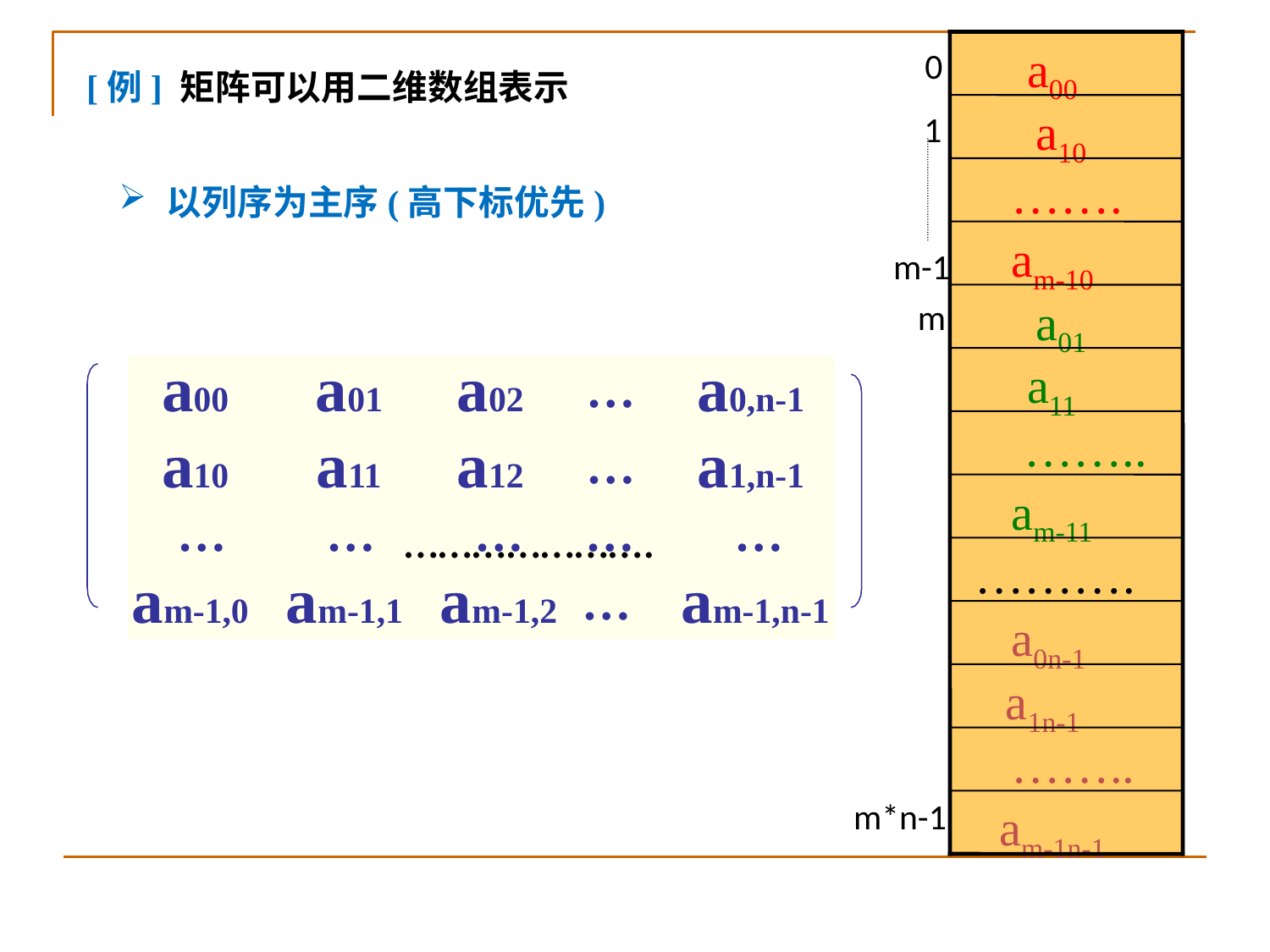

a00

      a10

    …….

    am-10

      a01

         a11

     ……..

    am-11

 ……….

    a0n-1

      a1n-1

    ……..

   am-1n-1

0
1

m-1
m
             ………………….

m*n-1
[例] 矩阵可以用二维数组表示
以列序为主序(高下标优先)
| a00 | a01 | a02 | … | a0,n-1 |
| --- | --- | --- | --- | --- |
| a10 | a11 | a12 | … | a1,n-1 |
| … | … | … | … | … |
| am-1,0 | am-1,1 | am-1,2 | … | am-1,n-1 |